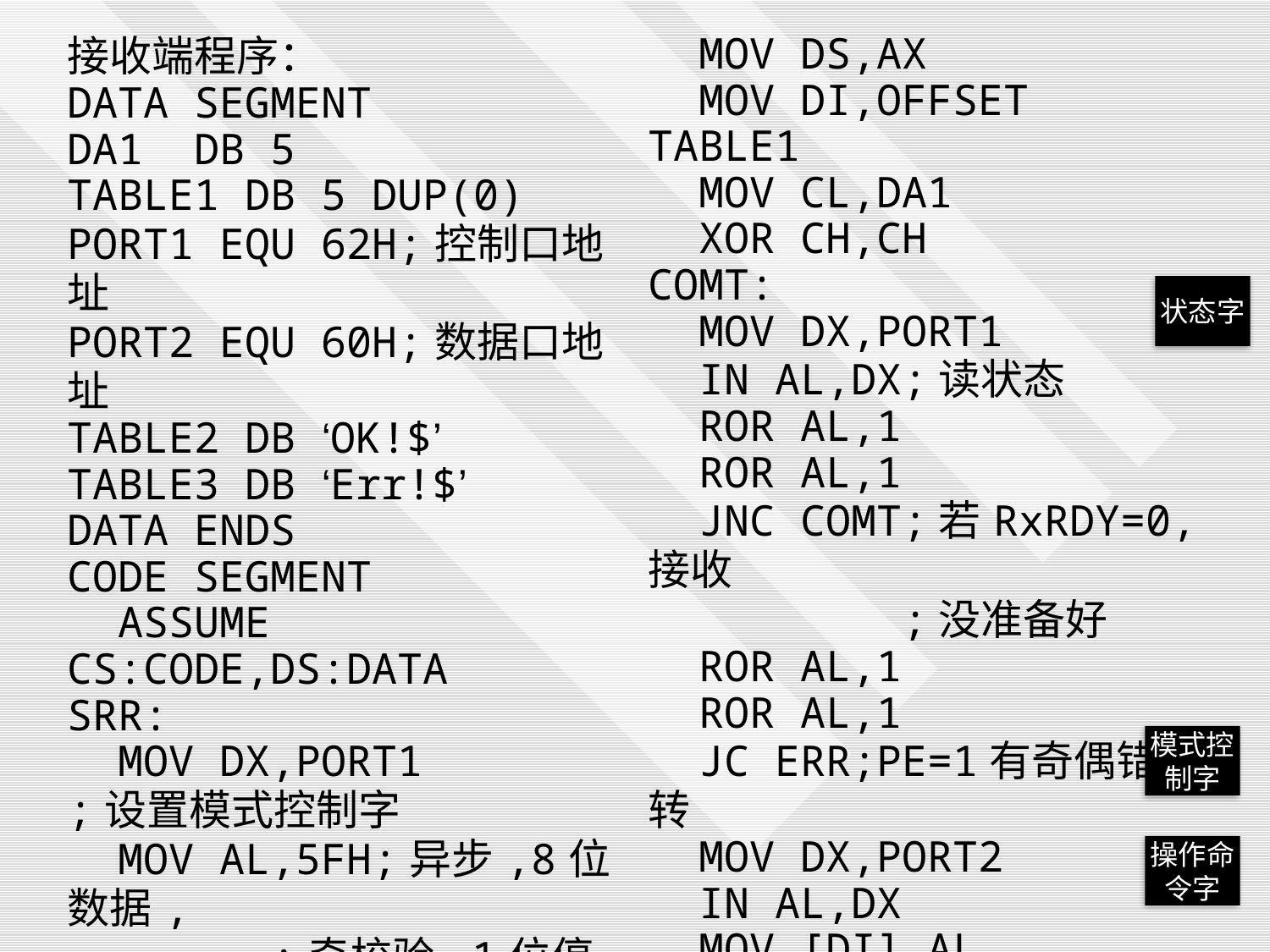

| 接收端程序： DATA SEGMENT DA1 DB 5 TABLE1 DB 5 DUP(0) PORT1 EQU 62H;控制口地址 PORT2 EQU 60H;数据口地址 TABLE2 DB ‘OK!$’ TABLE3 DB ‘Err!$’ DATA ENDS CODE SEGMENT ASSUME CS:CODE,DS:DATA SRR: MOV DX,PORT1 ;设置模式控制字 MOV AL,5FH;异步,8位数据, ;奇校验,1位停止位, ;波特率因子64 OUT DX,AL ;设置操作命令，允许接收 MOV AL,14H OUT DX,AL MOV AX,DATA | MOV DS,AX MOV DI,OFFSET TABLE1 MOV CL,DA1 XOR CH,CH COMT: MOV DX,PORT1 IN AL,DX;读状态 ROR AL,1 ROR AL,1 JNC COMT;若RxRDY=0,接收 ;没准备好 ROR AL,1 ROR AL,1 JC ERR;PE=1有奇偶错，转 MOV DX,PORT2 IN AL,DX MOV [DI],AL INC DI LOOP COMT LEA DX,TABLE2 MOV AH,09H INT 21H |
| --- | --- |
状态字
模式控
制字
操作命
令字